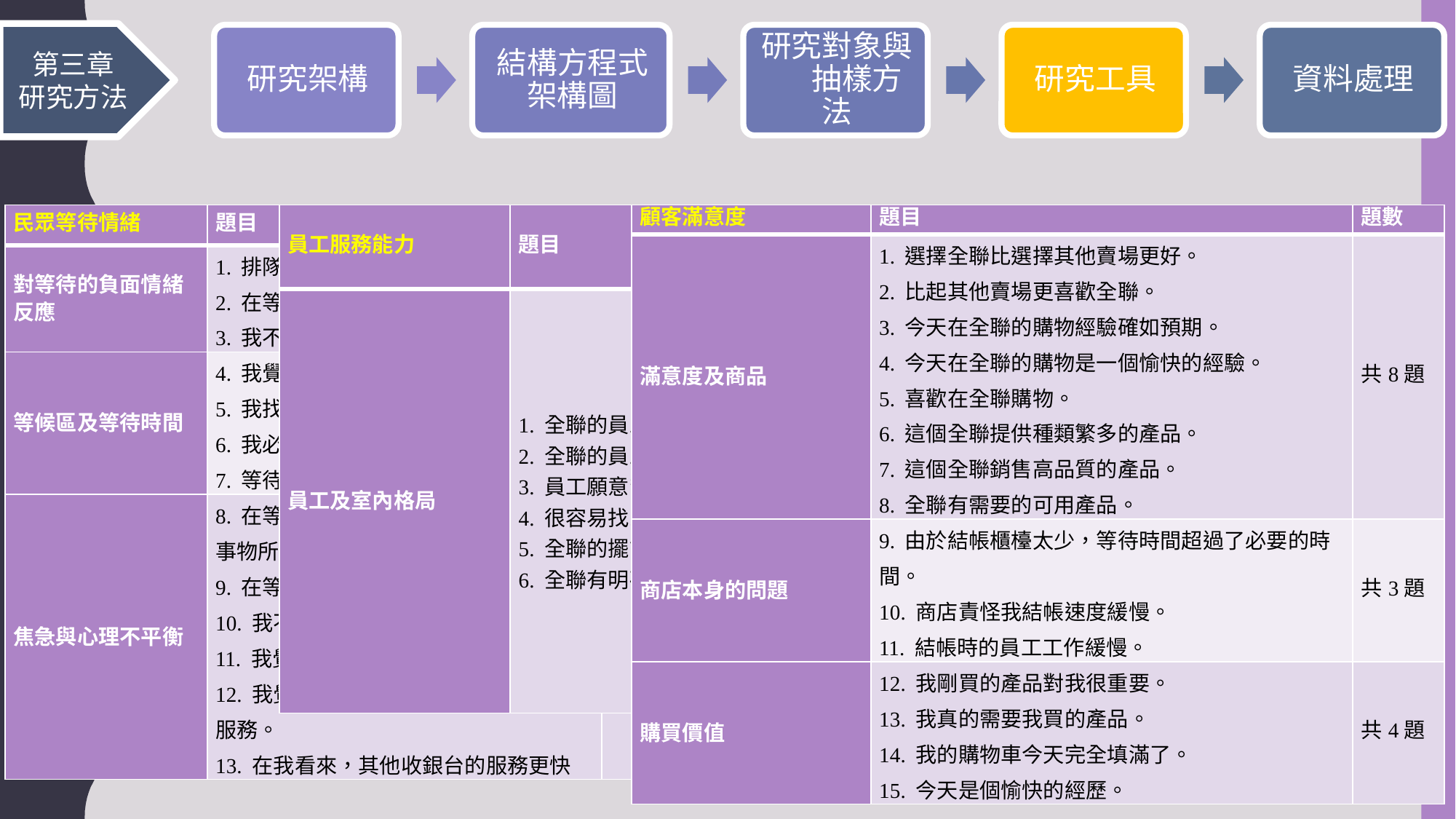

第三章
研究方法
研究架構

結構方程式架構圖

研究對象與       抽樣方法

研究工具

資料處理
| 員工服務能力 | 題目 | 題數 |
| --- | --- | --- |
| 員工及室內格局 | 1. 全聯的員工很友好。 2. 全聯的員工知識淵博。 3. 員工願意幫忙解決問題。 4. 很容易找到需要的產品。 5. 全聯的擺設具有視覺吸引力。 6. 全聯有明確的商店佈局。 | 共6題 |
| 民眾等待情緒 | 題目 | 題數 |
| --- | --- | --- |
| 對等待的負面情緒反應 | 1. 排隊讓我感到心情不太好。 2. 在等待期間我很無聊。 3. 我不喜歡排隊的時間。 | 共3題 |
| 等候區及等待時間 | 4. 我覺得等候區很整潔。 5. 我找得到等候區。 6. 我必須結帳時等待很長時間。 7. 等待時間比預期的短。 | 共4題 |
| 焦急與心理不平衡 | 8. 在等待今天的時候，我感到被周圍的事物所干擾。 9. 在等待期間我很無聊。 10. 我不喜歡排隊的時間。 11. 我覺得只有少數的人可以享有優惠。 12. 我覺得後來排隊的人在我之前得到了服務。 13. 在我看來，其他收銀台的服務更快 | 共6題 |
| 顧客滿意度 | 題目 | 題數 |
| --- | --- | --- |
| 滿意度及商品 | 1. 選擇全聯比選擇其他賣場更好。 2. 比起其他賣場更喜歡全聯。 3. 今天在全聯的購物經驗確如預期。 4. 今天在全聯的購物是一個愉快的經驗。 5. 喜歡在全聯購物。 6. 這個全聯提供種類繁多的產品。 7. 這個全聯銷售高品質的產品。 8. 全聯有需要的可用產品。 | 共8題 |
| 商店本身的問題 | 9. 由於結帳櫃檯太少，等待時間超過了必要的時間。 10. 商店責怪我結帳速度緩慢。 11. 結帳時的員工工作緩慢。 | 共3題 |
| 購買價值 | 12. 我剛買的產品對我很重要。 13. 我真的需要我買的產品。 14. 我的購物車今天完全填滿了。 15. 今天是個愉快的經歷。 | 共4題 |